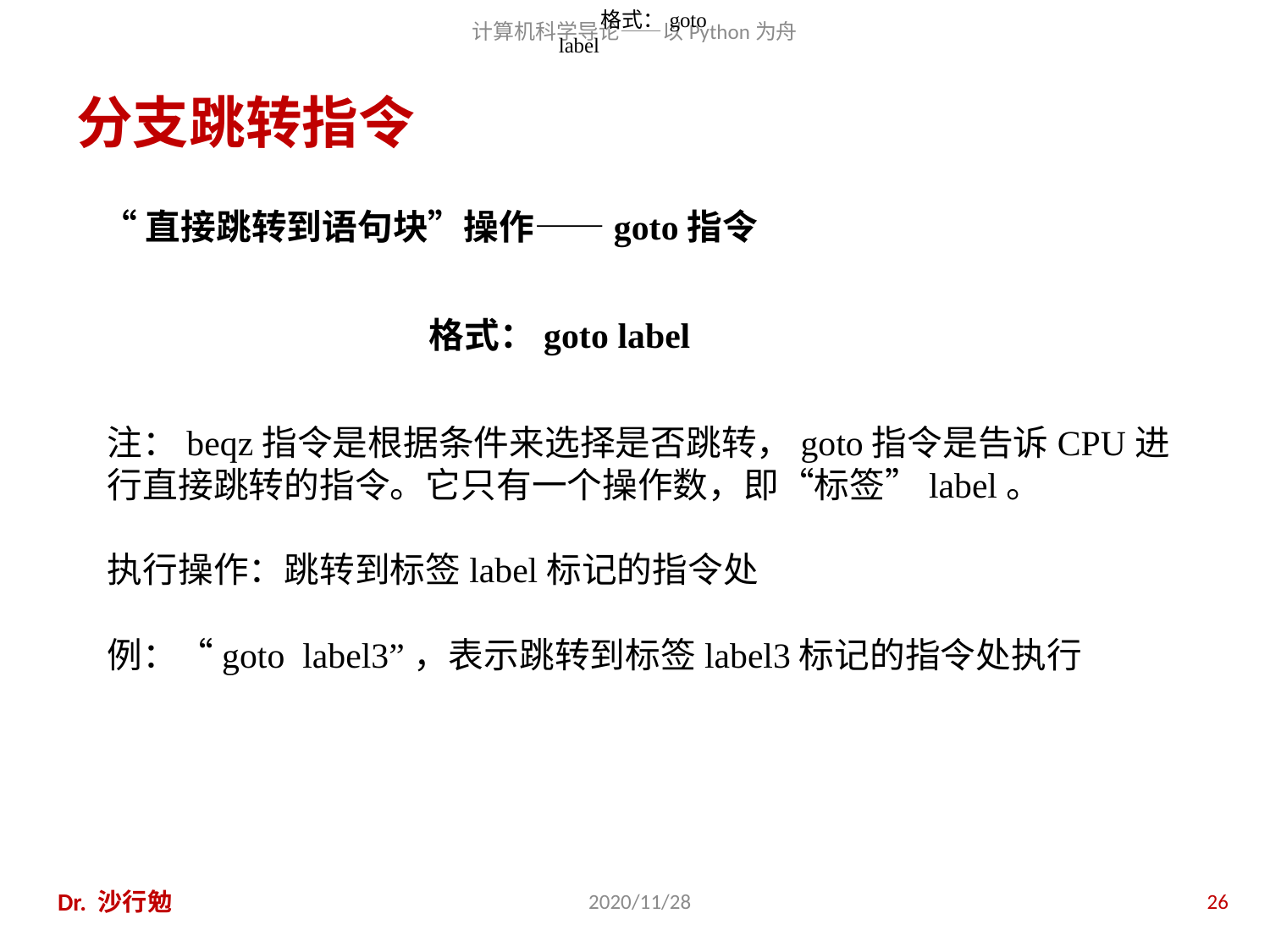

格式：goto label
# 分支跳转指令
“直接跳转到语句块”操作——goto指令
格式：goto label
注：beqz指令是根据条件来选择是否跳转，goto指令是告诉CPU进行直接跳转的指令。它只有一个操作数，即“标签”label。

执行操作：跳转到标签label标记的指令处

例：“goto  label3”，表示跳转到标签label3标记的指令处执行
Dr. 沙行勉
2020/11/28
26